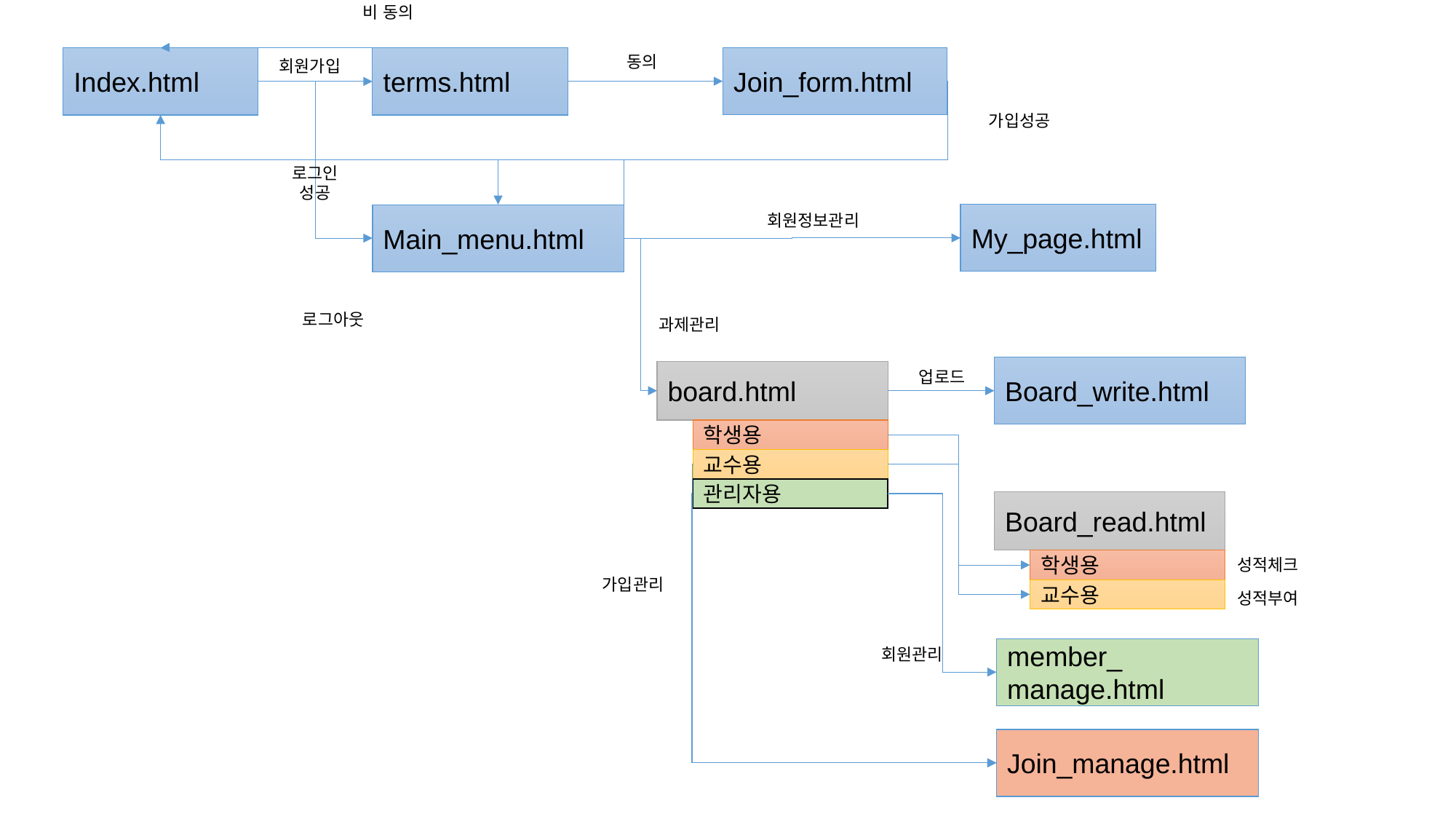

비 동의
동의
회원가입
Join_form.html
Index.html
terms.html
가입성공
로그인
성공
회원정보관리
My_page.html
Main_menu.html
로그아웃
과제관리
업로드
Board_write.html
board.html
학생용
교수용
관리자용
Board_read.html
성적체크
학생용
가입관리
성적부여
교수용
회원관리
member_
manage.html
Join_manage.html